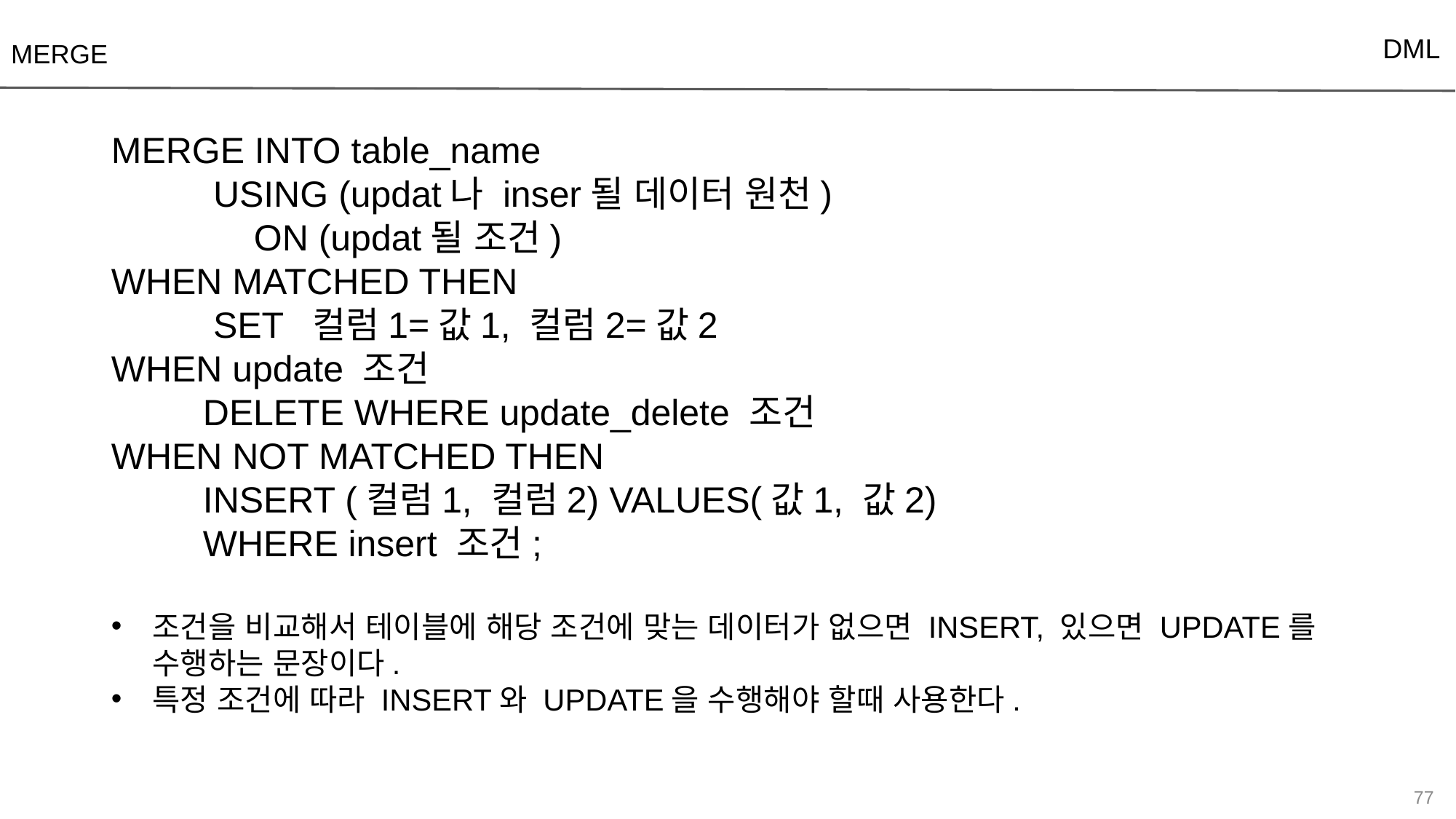

MERGE
DML
MERGE INTO table_name
          USING (updat나 inser될 데이터 원천)
              ON (updat될 조건)
WHEN MATCHED THEN
          SET  컬럼1=값1, 컬럼2=값2
WHEN update 조건
         DELETE WHERE update_delete 조건
WHEN NOT MATCHED THEN
         INSERT (컬럼1, 컬럼2) VALUES(값1, 값2)
         WHERE insert 조건;

조건을 비교해서 테이블에 해당 조건에 맞는 데이터가 없으면 INSERT, 있으면 UPDATE를 수행하는 문장이다.
특정 조건에 따라 INSERT와 UPDATE을 수행해야 할때 사용한다.
77